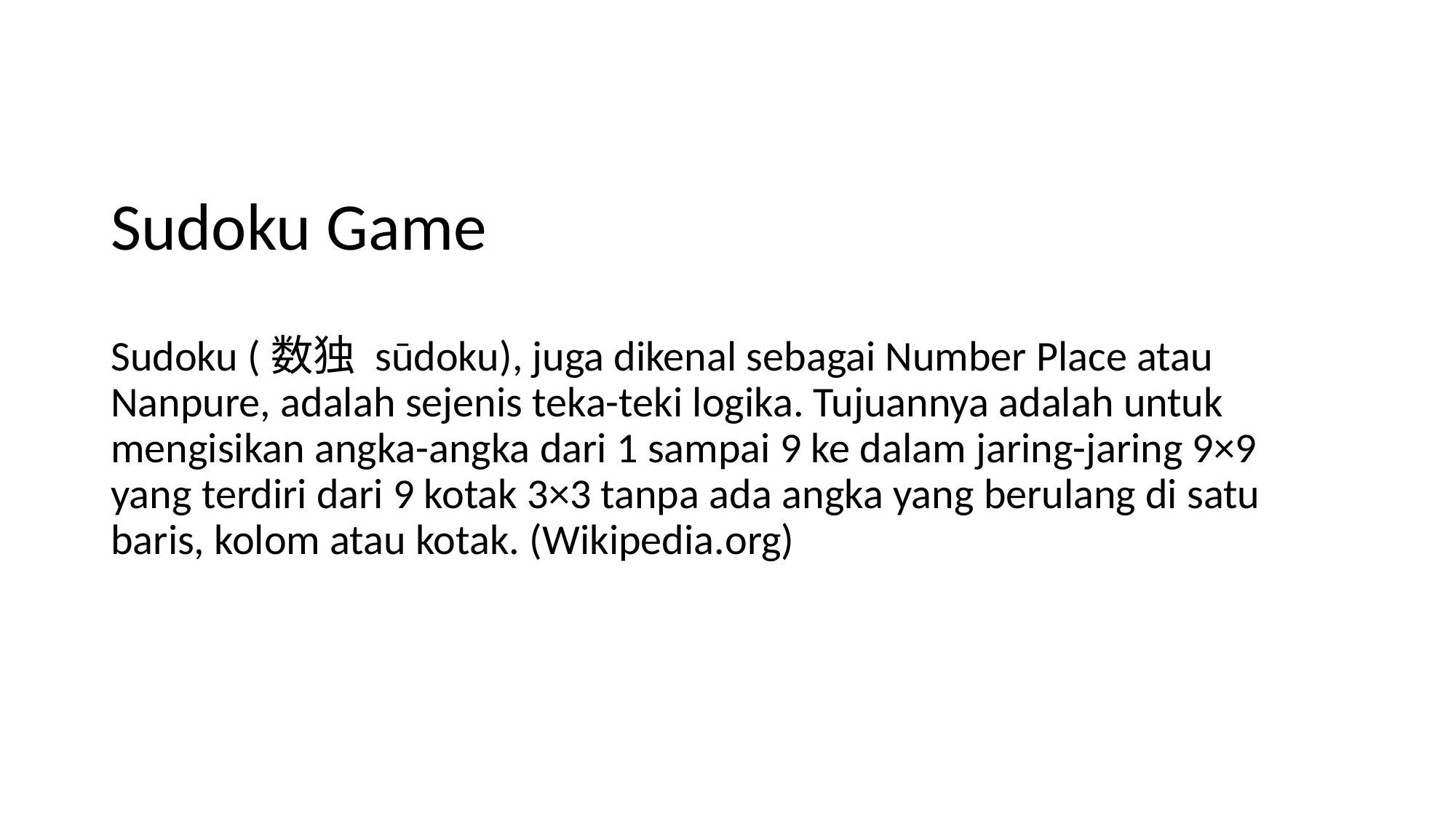

# Sudoku Game
Sudoku (数独 sūdoku), juga dikenal sebagai Number Place atau Nanpure, adalah sejenis teka-teki logika. Tujuannya adalah untuk mengisikan angka-angka dari 1 sampai 9 ke dalam jaring-jaring 9×9 yang terdiri dari 9 kotak 3×3 tanpa ada angka yang berulang di satu baris, kolom atau kotak. (Wikipedia.org)